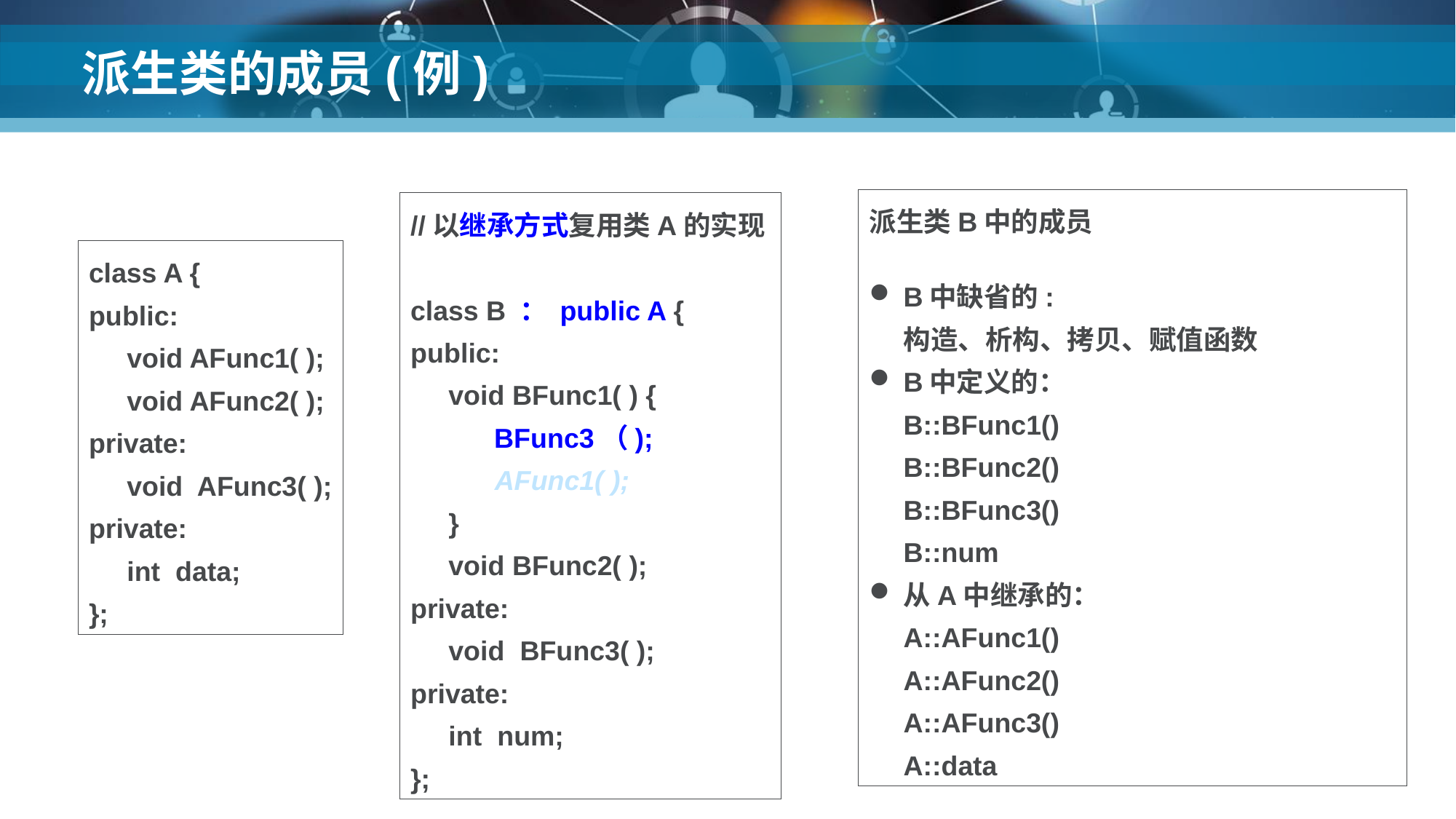

# 派生类的成员(例)
派生类B中的成员
B中缺省的:
构造、析构、拷贝、赋值函数
B中定义的：
B::BFunc1()
B::BFunc2()
B::BFunc3()
B::num
从A中继承的：
A::AFunc1()
A::AFunc2()
A::AFunc3()
A::data
//以继承方式复用类A的实现
class B ： public A {
public:
     void BFunc1( ) {
           BFunc3（);
           AFunc1( );
     }
     void BFunc2( );
private:
     void  BFunc3( );
private:
     int  num;
};
class A {
public:
     void AFunc1( );
     void AFunc2( );
private:
     void  AFunc3( );
private:
     int  data;
};